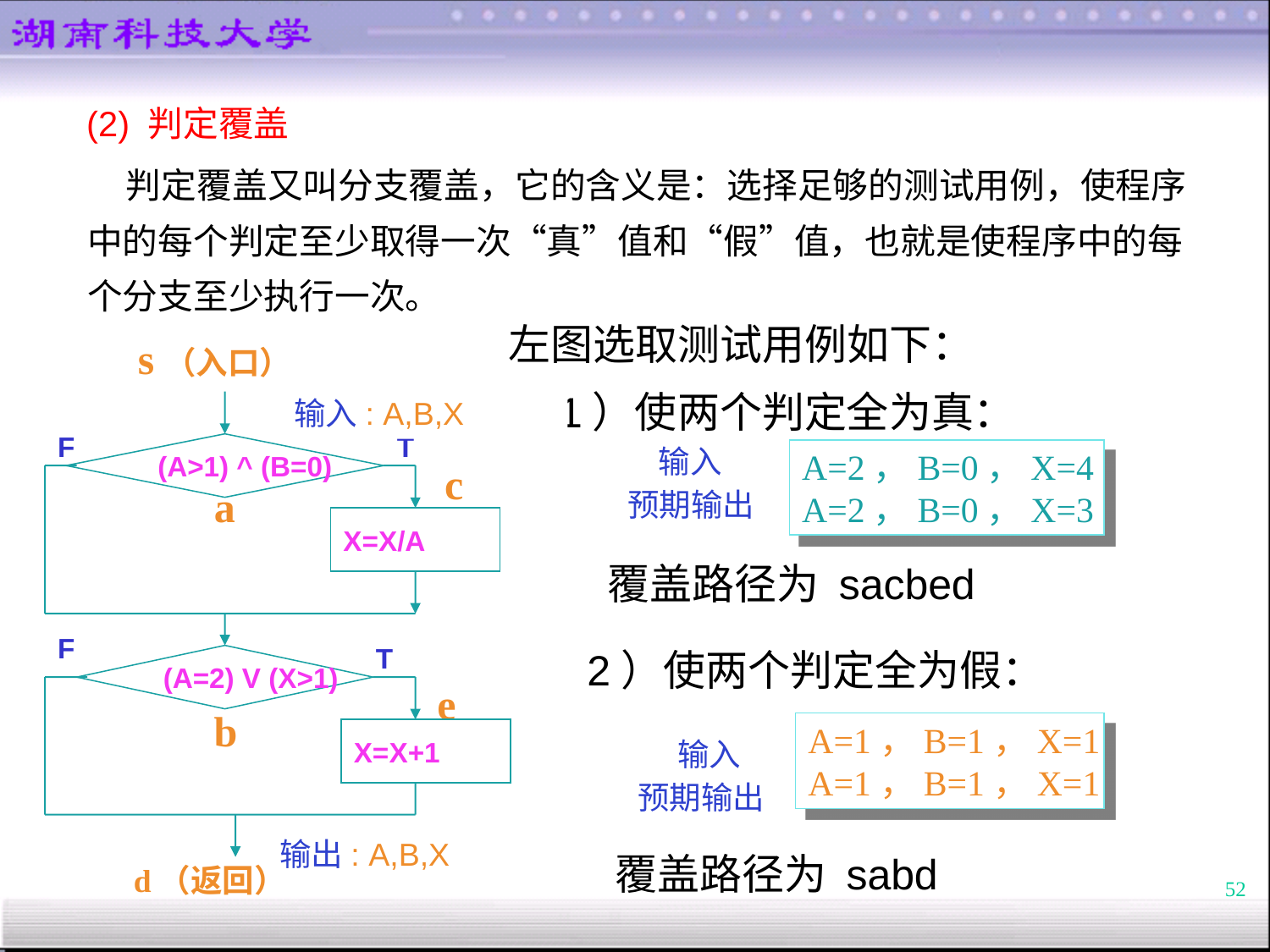

(2) 判定覆盖
    判定覆盖又叫分支覆盖，它的含义是：选择足够的测试用例，使程序中的每个判定至少取得一次“真”值和“假”值，也就是使程序中的每个分支至少执行一次。
左图选取测试用例如下：
s（入口）

T
F
(A>1) ^ (B=0)

X=X/A

F
T
(A=2) V (X>1)

X=X+1

c
a
e
b
d（返回）
输入: A,B,X
输出: A,B,X
1）使两个判定全为真：
输入
A=2，B=0，X=4
A=2，B=0，X=3
预期输出
覆盖路径为 sacbed
2）使两个判定全为假：
A=1，B=1，X=1
A=1，B=1，X=1
输入
预期输出
覆盖路径为 sabd
52